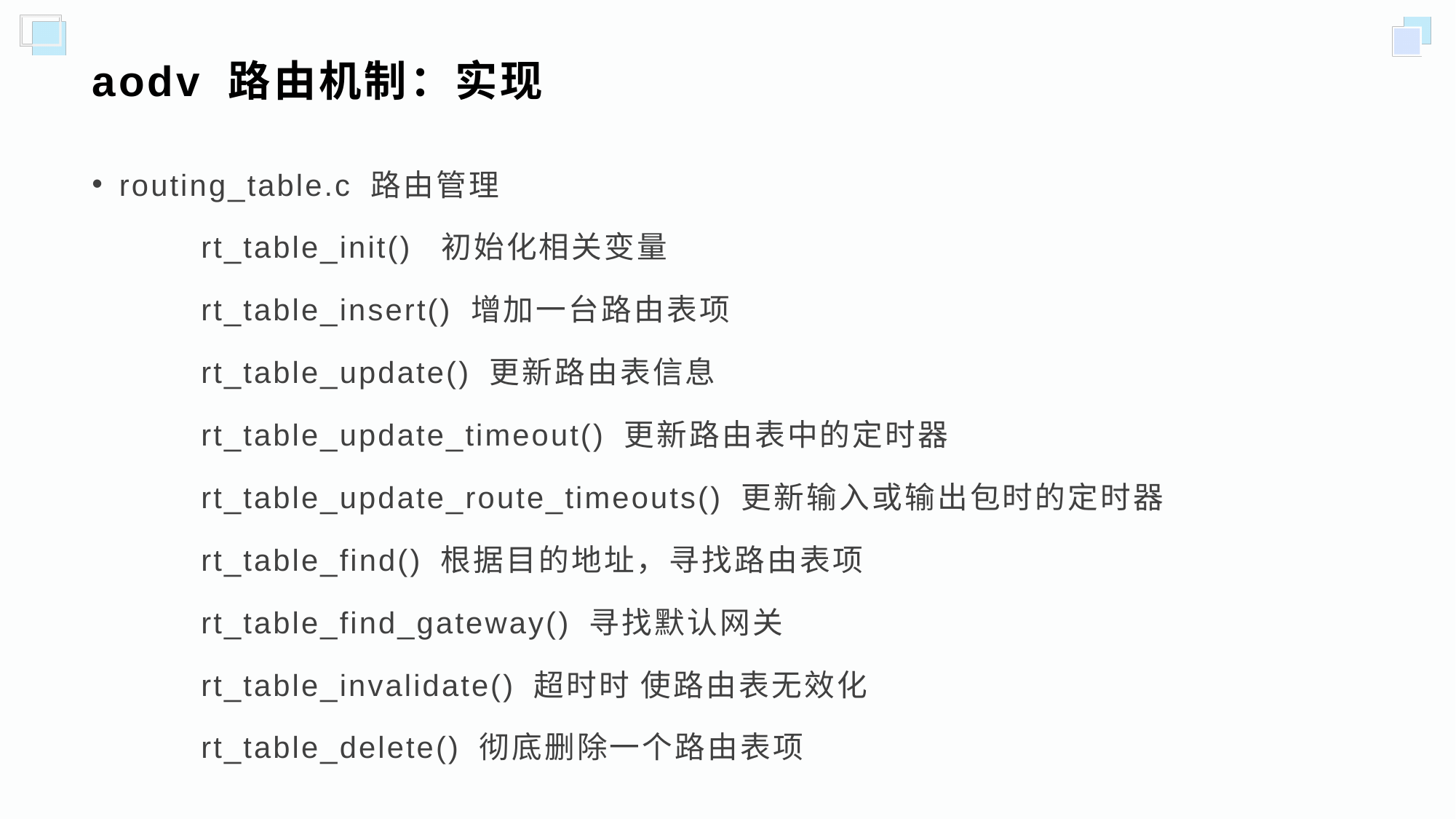

# aodv 路由机制：实现
routing_table.c 路由管理
	rt_table_init()  初始化相关变量
	rt_table_insert() 增加一台路由表项
	rt_table_update() 更新路由表信息
	rt_table_update_timeout() 更新路由表中的定时器
	rt_table_update_route_timeouts() 更新输入或输出包时的定时器
	rt_table_find() 根据目的地址，寻找路由表项
	rt_table_find_gateway() 寻找默认网关
	rt_table_invalidate() 超时时 使路由表无效化
	rt_table_delete() 彻底删除一个路由表项